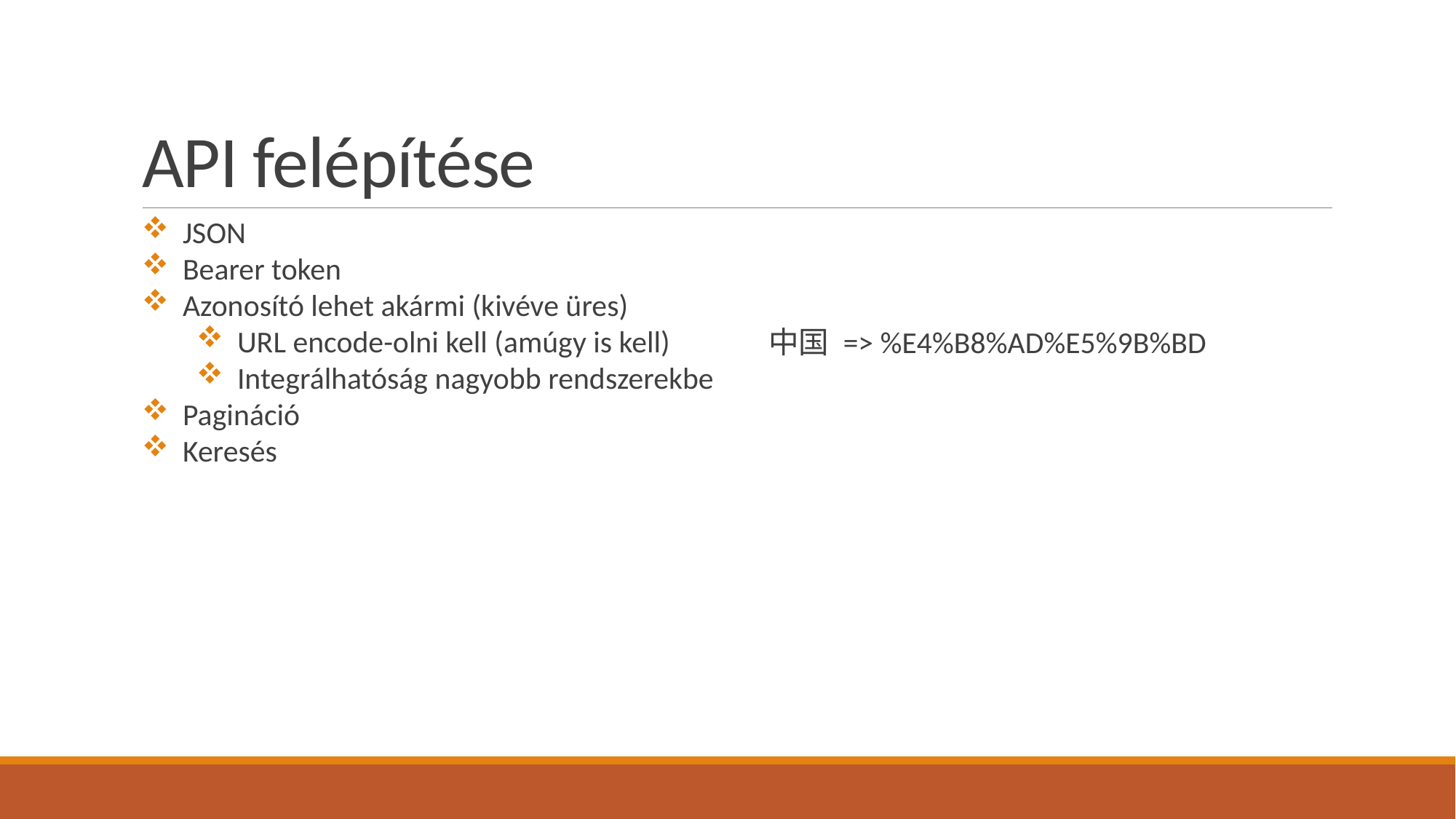

# API felépítése
JSON
Bearer token
Azonosító lehet akármi (kivéve üres)
URL encode-olni kell (amúgy is kell)
Integrálhatóság nagyobb rendszerekbe
Pagináció
Keresés
中国 => %E4%B8%AD%E5%9B%BD